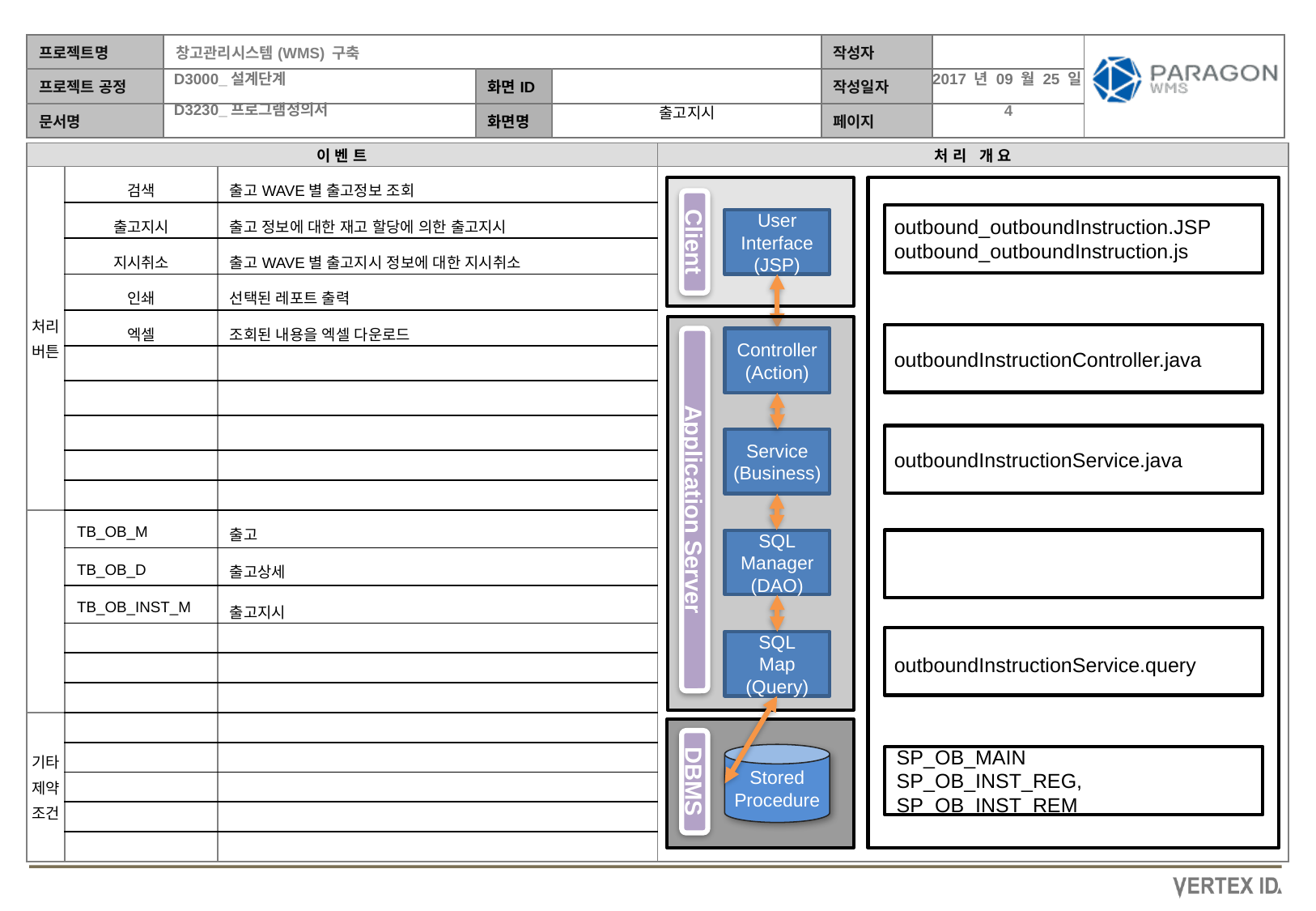

출고지시
| 이 벤 트 |  |  | 처 리 개 요 |
| --- | --- | --- | --- |
| 처리 버튼 | 검색 | 출고WAVE별 출고정보 조회 |  |
|  | 출고지시 | 출고 정보에 대한 재고 할당에 의한 출고지시 |  |
|  | 지시취소 | 출고WAVE별 출고지시 정보에 대한 지시취소 |  |
|  | 인쇄 | 선택된 레포트 출력 |  |
|  | 엑셀 | 조회된 내용을 엑셀 다운로드 |  |
|  |  |  |  |
|  |  |  |  |
|  |  |  |  |
|  |  |  |  |
|  |  |  |  |
|  | TB\_OB\_M | 출고 |  |
|  | TB\_OB\_D | 출고상세 |  |
|  | TB\_OB\_INST\_M | 출고지시 |  |
|  |  |  |  |
|  |  |  |  |
|  |  |  |  |
| 기타 제약 조건 |  |  |  |
|  |  |  |  |
|  |  |  |  |
|  |  |  |  |
|  |  |  |  |

outbound_outboundInstruction.JSP
outbound_outboundInstruction.js
User
Interface
(JSP)
Client

Controller
(Action)
outboundInstructionController.java

Service
(Business)
outboundInstructionService.java
Application Server
SP_IB_MAIN
SQL
Manager
(DAO)
AIN
SQL
Map
(Query)
outboundInstructionService.query

Stored Procedure

SP_OB_MAIN
SP_OB_INST_REG, SP_OB_INST_REM
DBMS